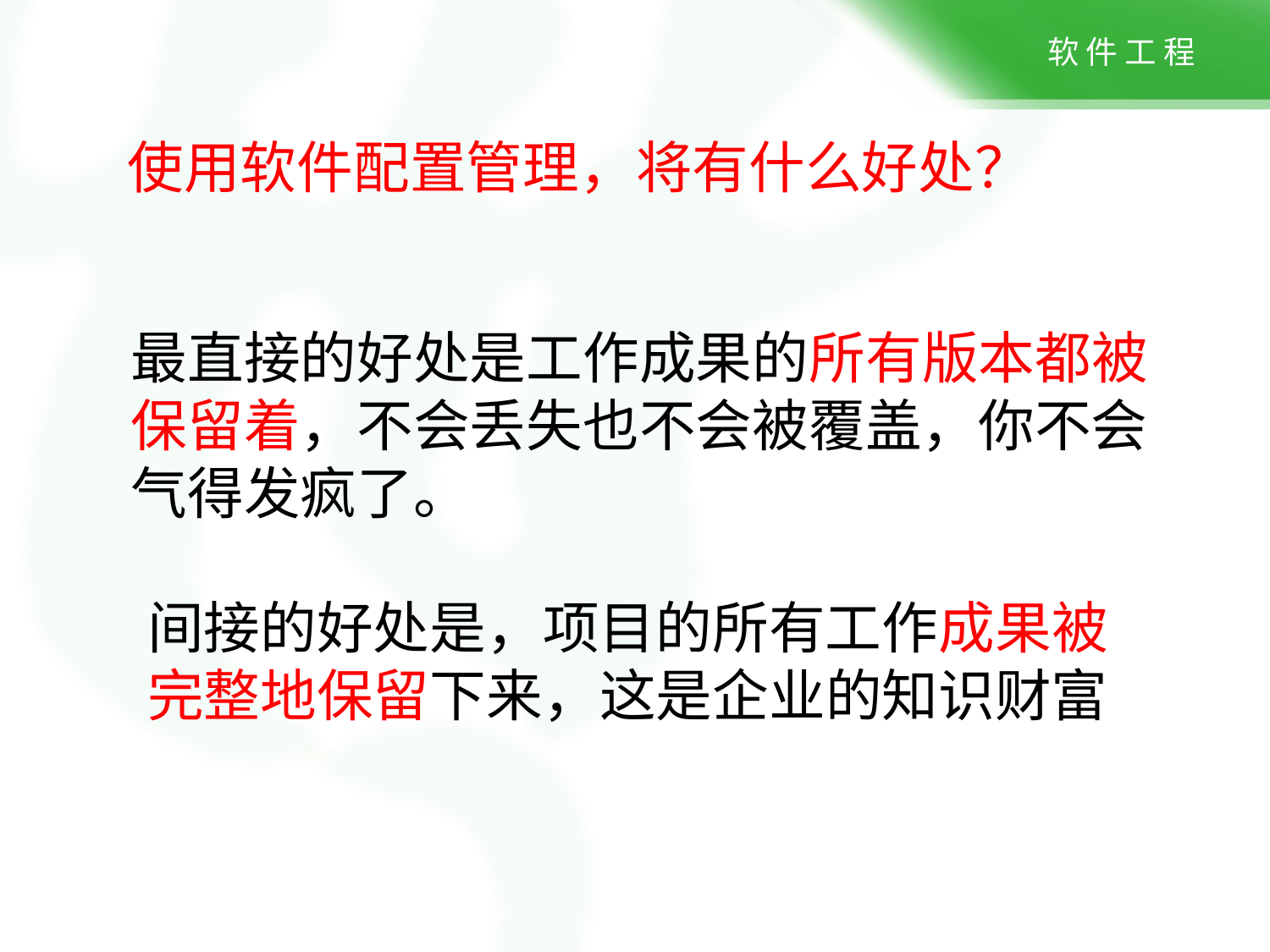

使用软件配置管理，将有什么好处？

最直接的好处是工作成果的所有版本都被保留着，不会丢失也不会被覆盖，你不会气得发疯了。
间接的好处是，项目的所有工作成果被完整地保留下来，这是企业的知识财富